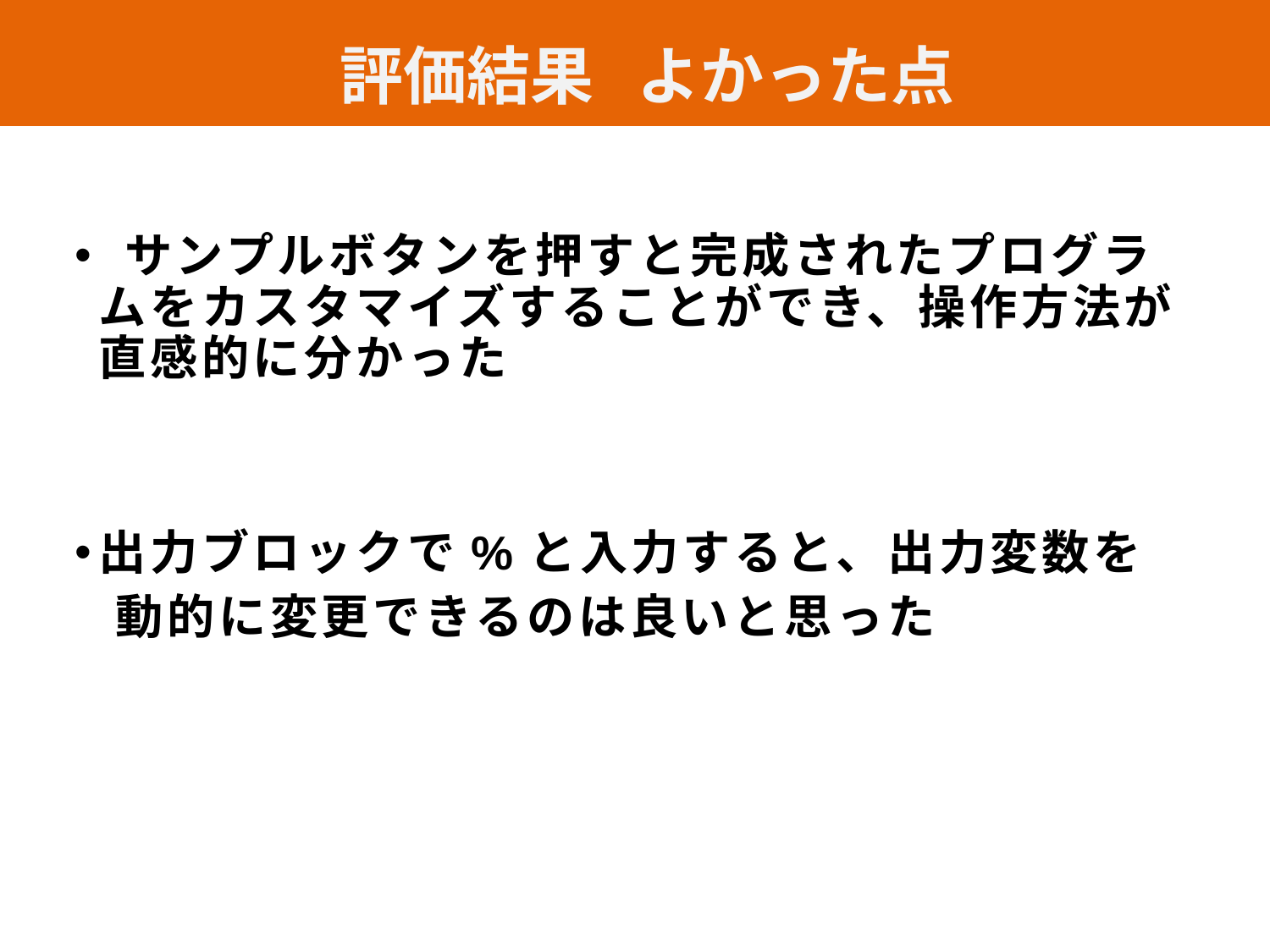

評価結果   よかった点
 サンプルボタンを押すと完成されたプログラムをカスタマイズすることができ、操作方法が直感的に分かった

出力ブロックで%と入力すると、出力変数を
  動的に変更できるのは良いと思った